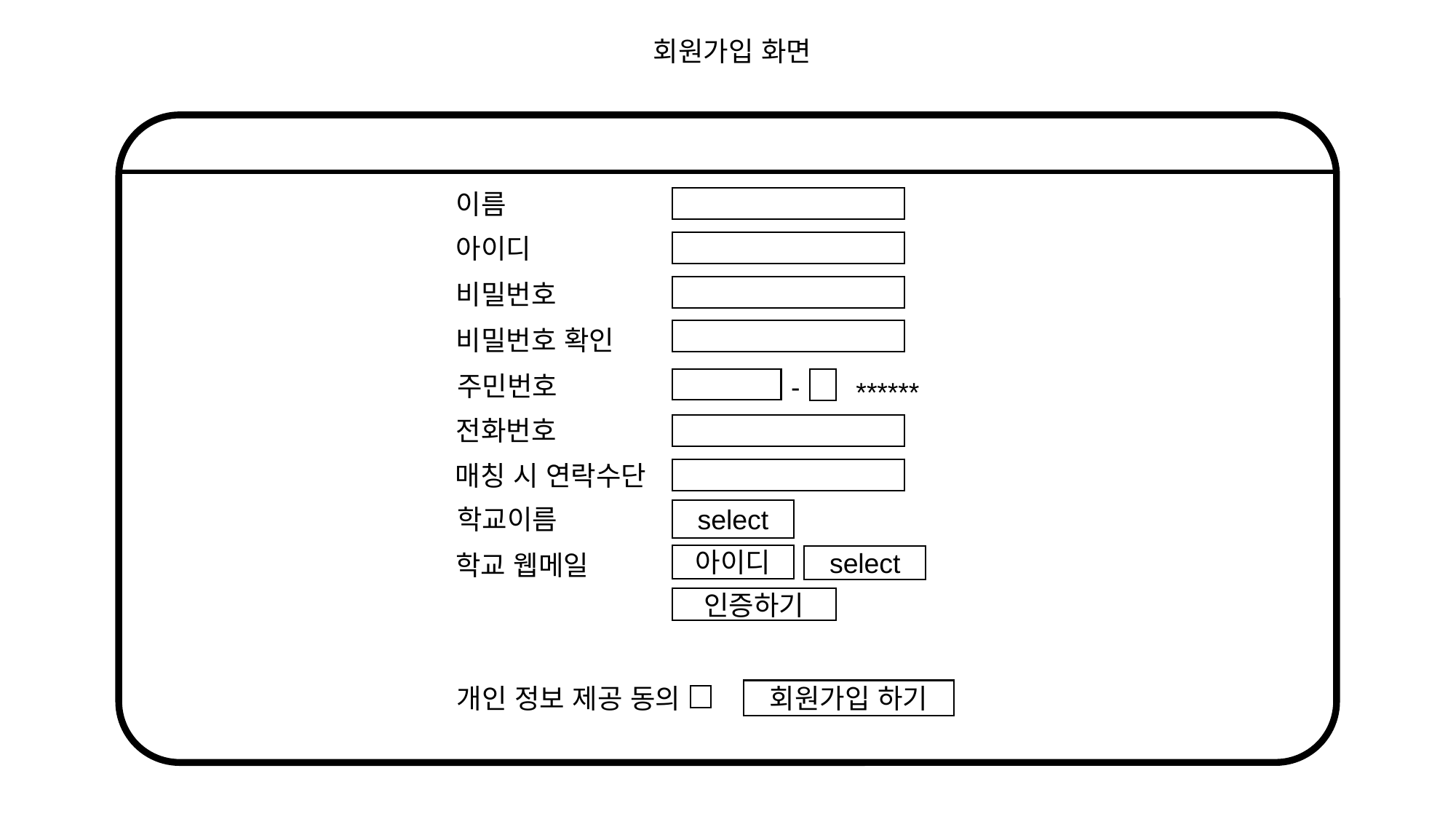

회원가입 화면

이름

아이디

비밀번호

비밀번호 확인

주민번호
-

******
전화번호

매칭 시 연락수단

학교이름
select
학교 웹메일
아이디
select
인증하기
개인 정보 제공 동의
회원가입 하기